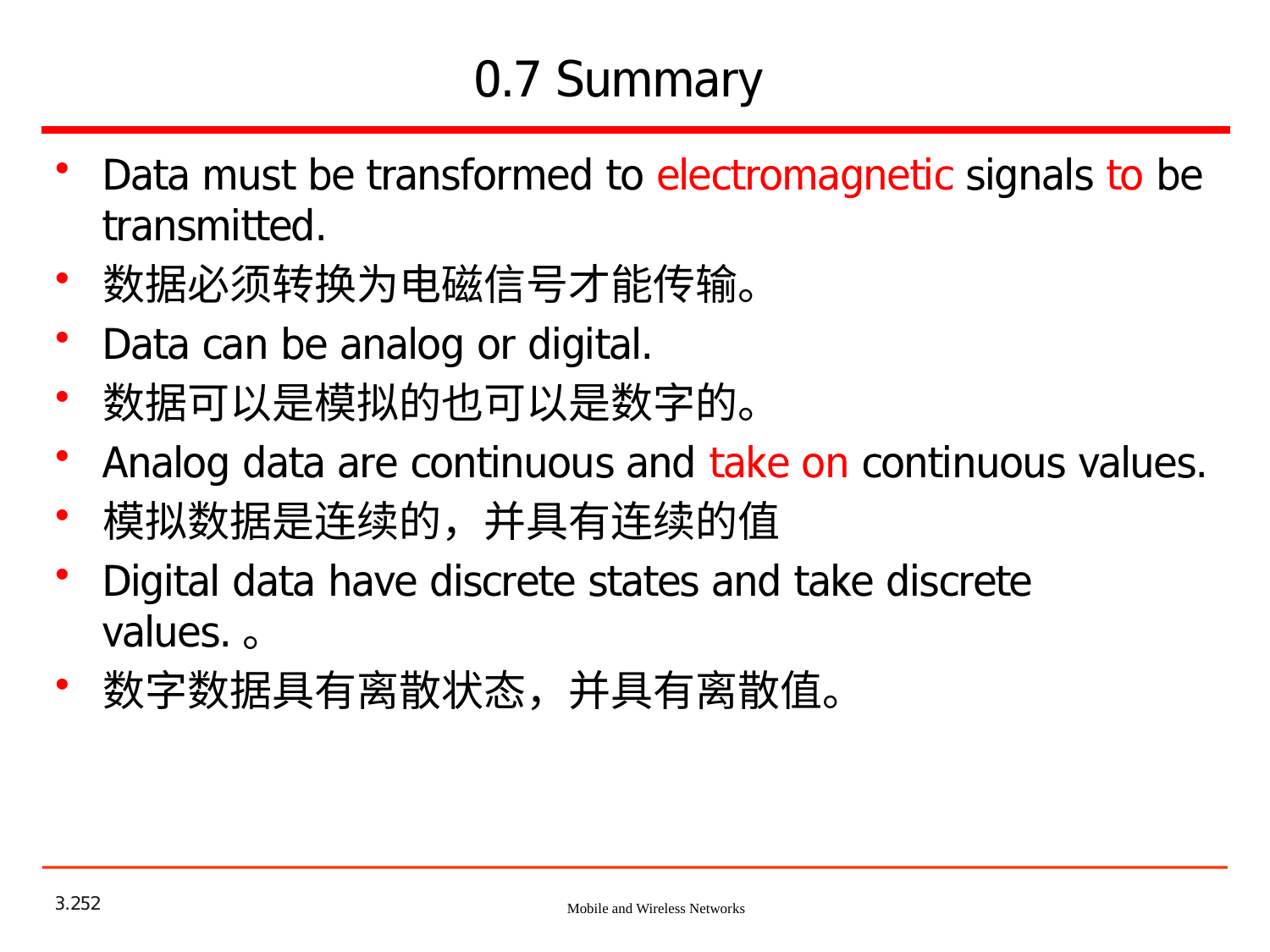

# 0.7 Summary

Data must be transformed to electromagnetic signals to be transmitted.
数据必须转换为电磁信号才能传输。
Data can be analog or digital.
数据可以是模拟的也可以是数字的。
Analog data are continuous and take on continuous values.
模拟数据是连续的，并具有连续的值
Digital data have discrete states and take discrete values.。
数字数据具有离散状态，并具有离散值。
3.252
Mobile and Wireless Networks